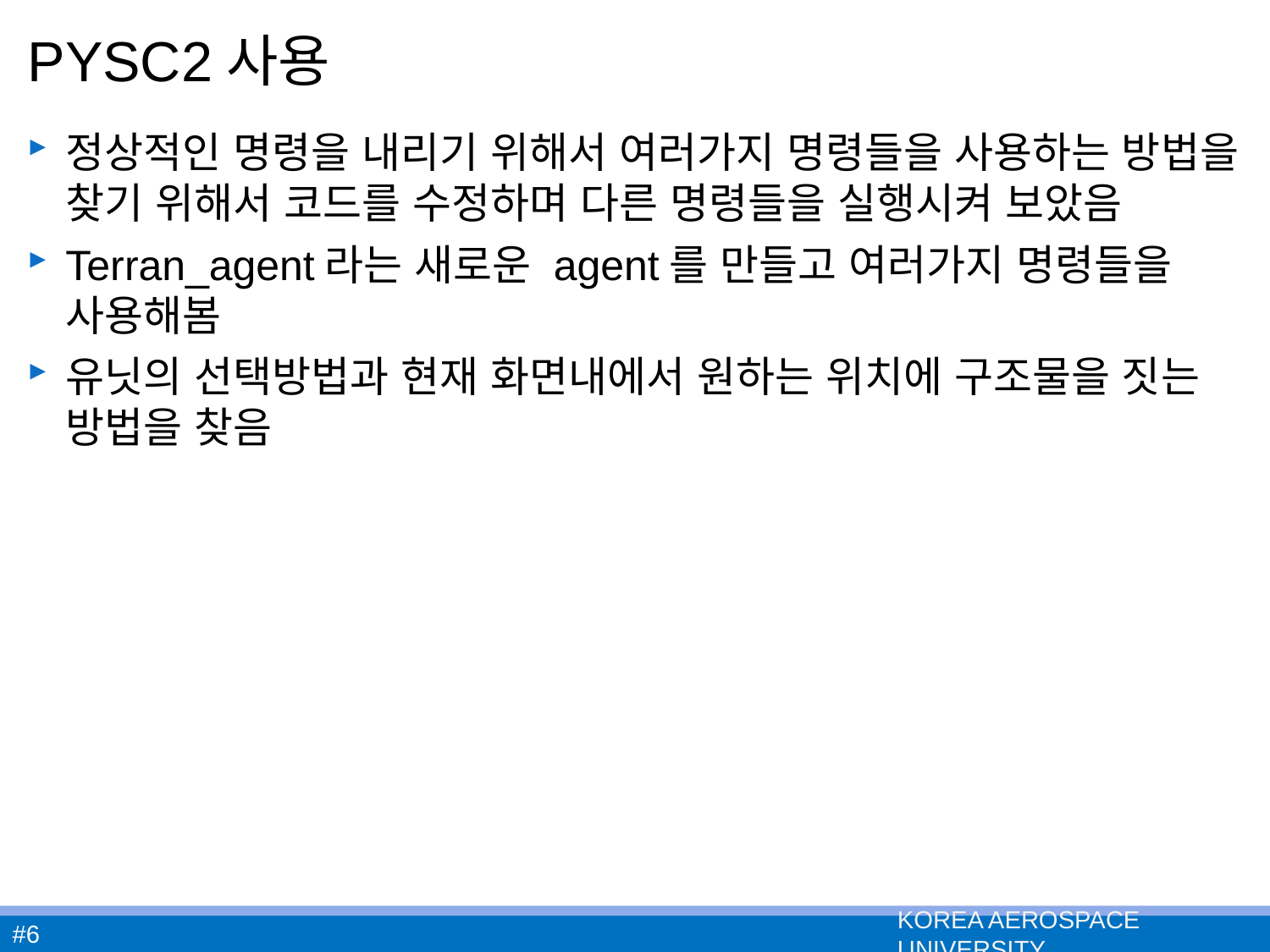

# Pysc2사용
정상적인 명령을 내리기 위해서 여러가지 명령들을 사용하는 방법을 찾기 위해서 코드를 수정하며 다른 명령들을 실행시켜 보았음
Terran_agent라는 새로운 agent를 만들고 여러가지 명령들을 사용해봄
유닛의 선택방법과 현재 화면내에서 원하는 위치에 구조물을 짓는 방법을 찾음
#6